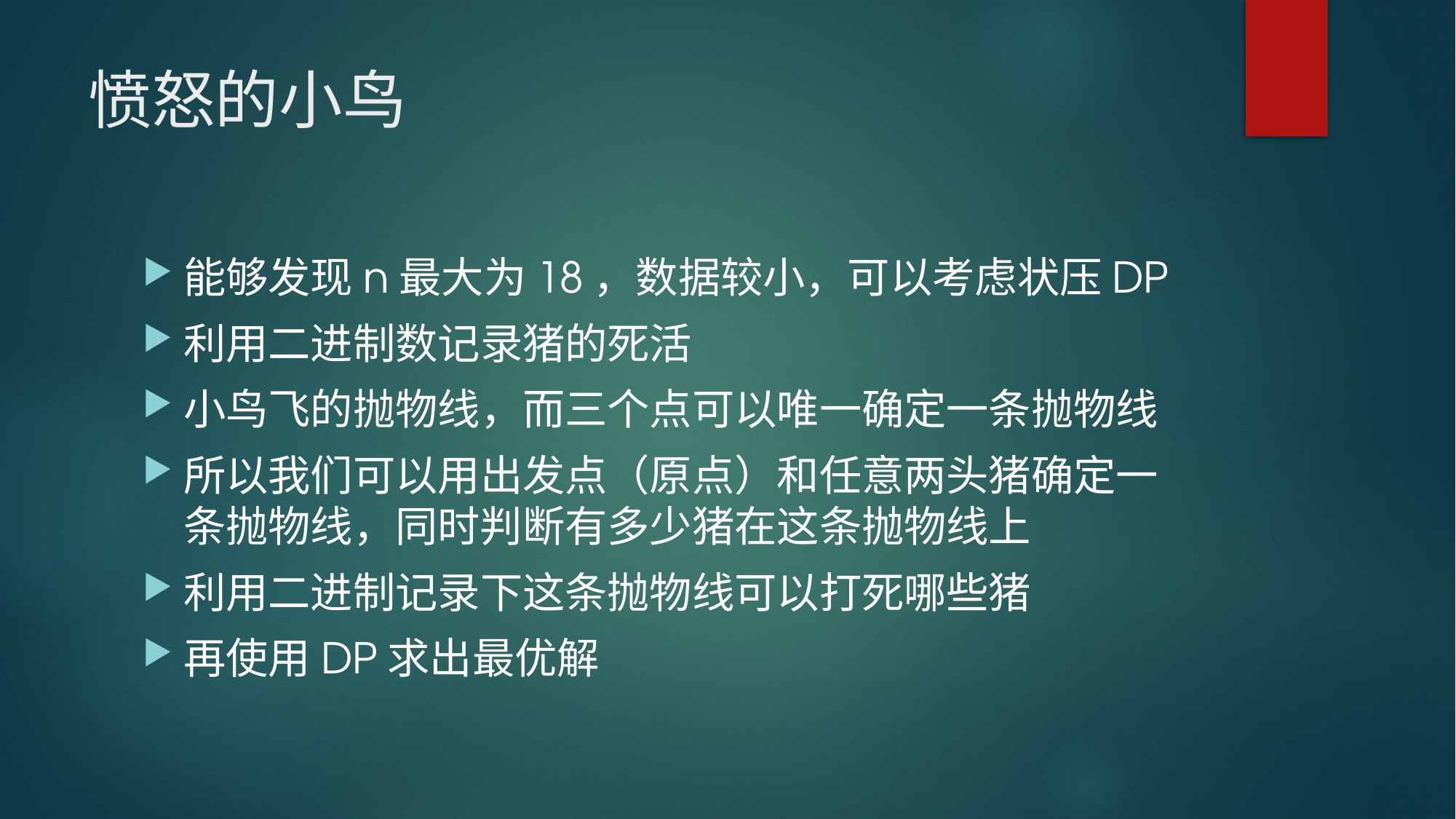

# 愤怒的小鸟
能够发现n最大为18，数据较小，可以考虑状压DP
利用二进制数记录猪的死活
小鸟飞的抛物线，而三个点可以唯一确定一条抛物线
所以我们可以用出发点（原点）和任意两头猪确定一条抛物线，同时判断有多少猪在这条抛物线上
利用二进制记录下这条抛物线可以打死哪些猪
再使用DP求出最优解